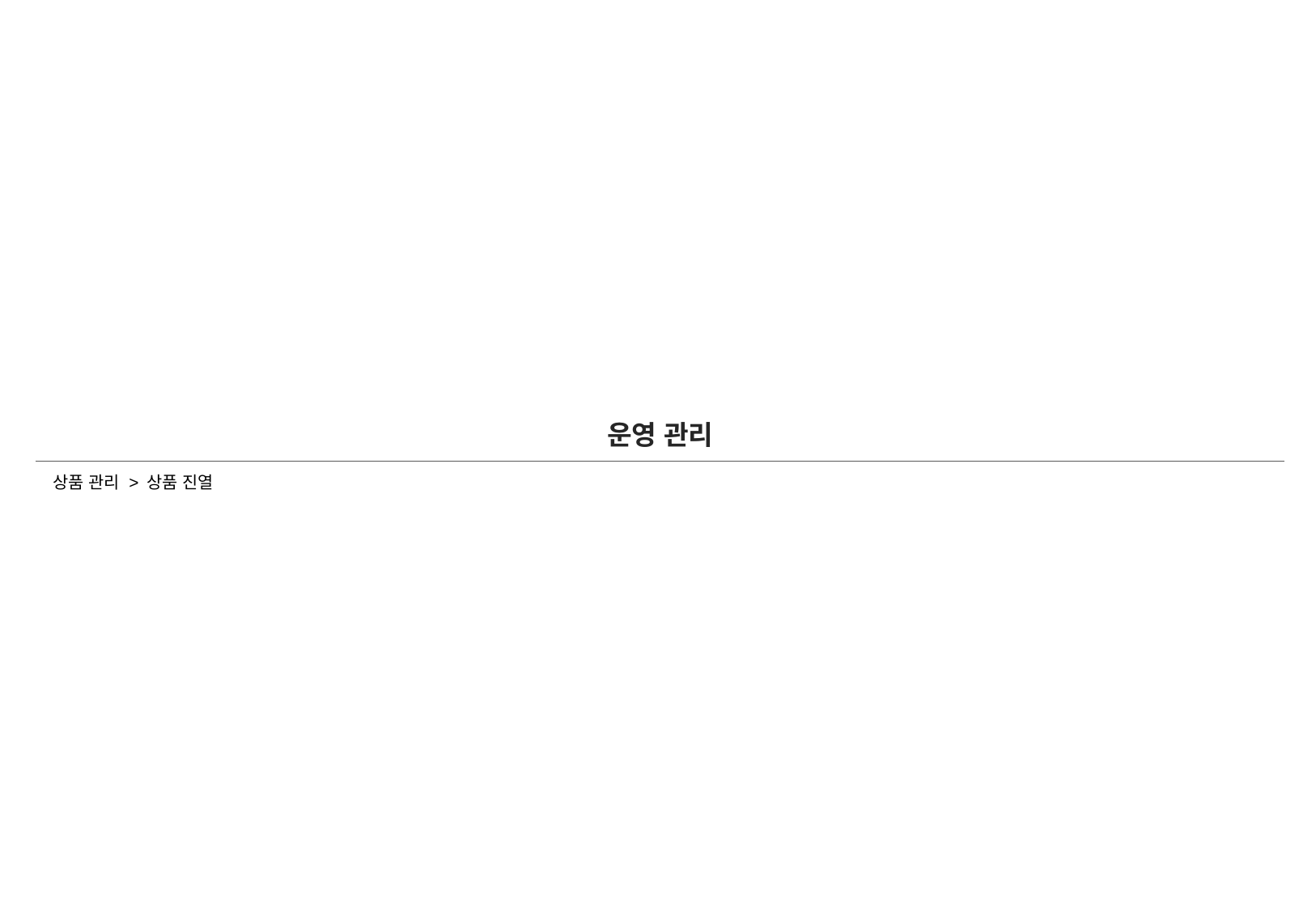

| 운영 관리 |
| --- |
| 상품 관리 > 상품 진열 |